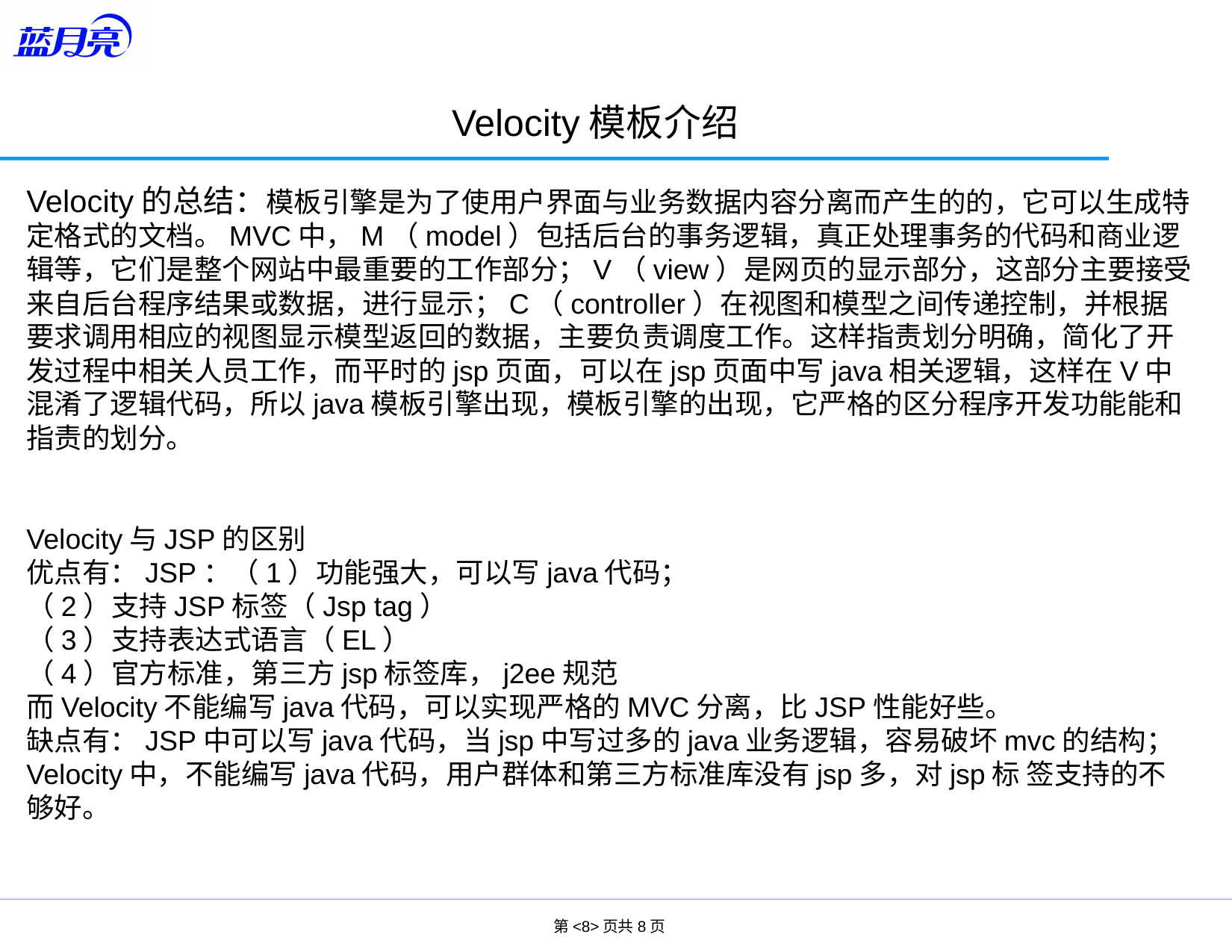

Velocity模板介绍
Velocity的总结：模板引擎是为了使用户界面与业务数据内容分离而产生的的，它可以生成特定格式的文档。MVC中，M（model）包括后台的事务逻辑，真正处理事务的代码和商业逻辑等，它们是整个网站中最重要的工作部分；V（view）是网页的显示部分，这部分主要接受来自后台程序结果或数据，进行显示；C（controller）在视图和模型之间传递控制，并根据要求调用相应的视图显示模型返回的数据，主要负责调度工作。这样指责划分明确，简化了开发过程中相关人员工作，而平时的jsp页面，可以在jsp页面中写java相关逻辑，这样在V中混淆了逻辑代码，所以java模板引擎出现，模板引擎的出现，它严格的区分程序开发功能能和指责的划分。

Velocity与JSP的区别
优点有：JSP：（1）功能强大，可以写java代码；
（2）支持JSP标签（Jsp tag）
（3）支持表达式语言（EL）
（4）官方标准，第三方jsp标签库，j2ee规范
而Velocity不能编写java代码，可以实现严格的MVC分离，比JSP性能好些。
缺点有：JSP中可以写java代码，当jsp中写过多的java业务逻辑，容易破坏mvc的结构；
Velocity中，不能编写java代码，用户群体和第三方标准库没有jsp多，对jsp标 签支持的不够好。

第<8>页共8页